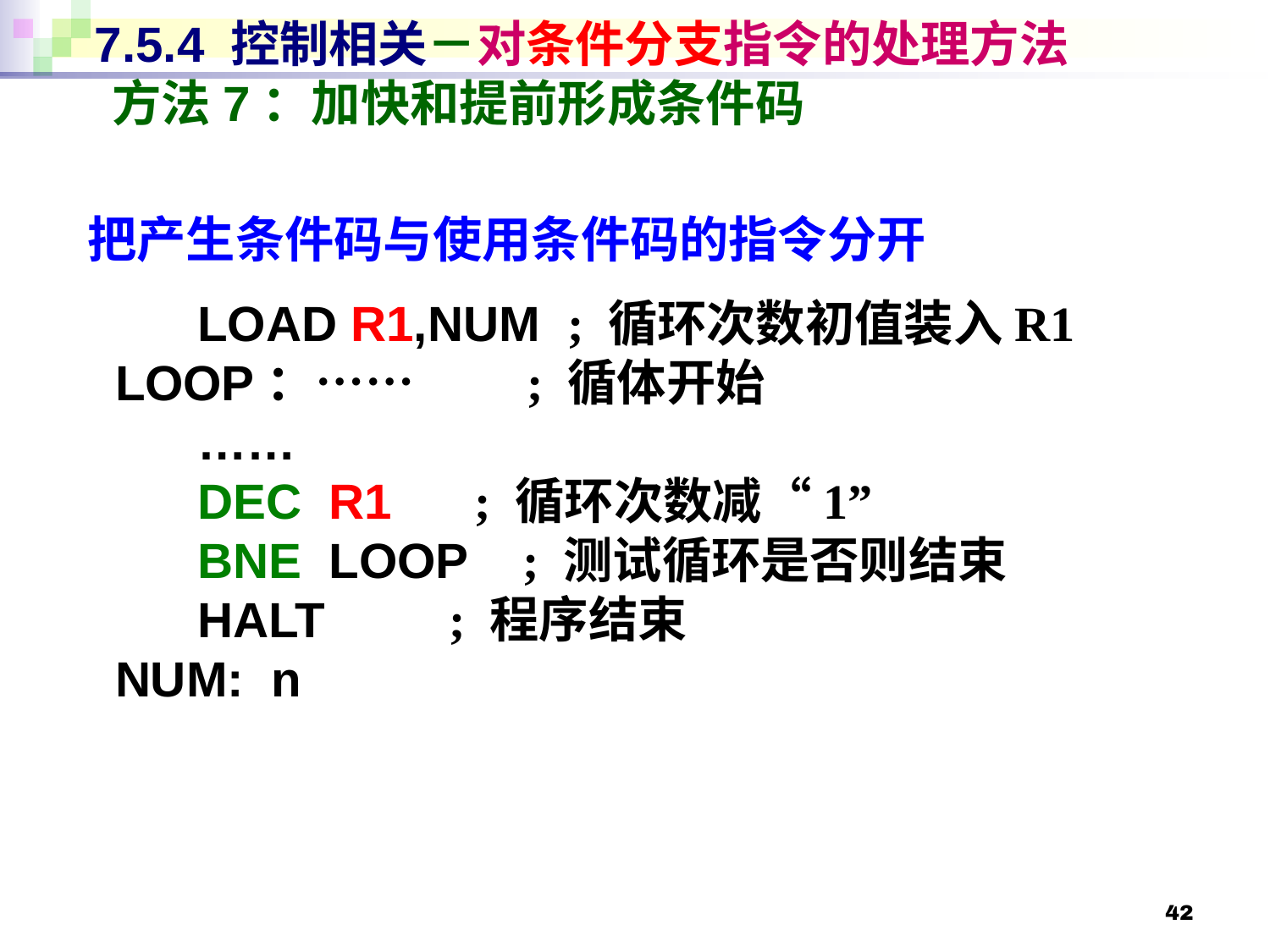

# 7.5.4 控制相关－对条件分支指令的处理方法
方法7：加快和提前形成条件码
把产生条件码与使用条件码的指令分开
        LOAD R1,NUM  ; 循环次数初值装入R1
  LOOP：……         ; 循体开始
        ……
        DEC  R1      ; 循环次数减“1”
        BNE  LOOP    ; 测试循环是否则结束
        HALT         ; 程序结束
  NUM:  n
42